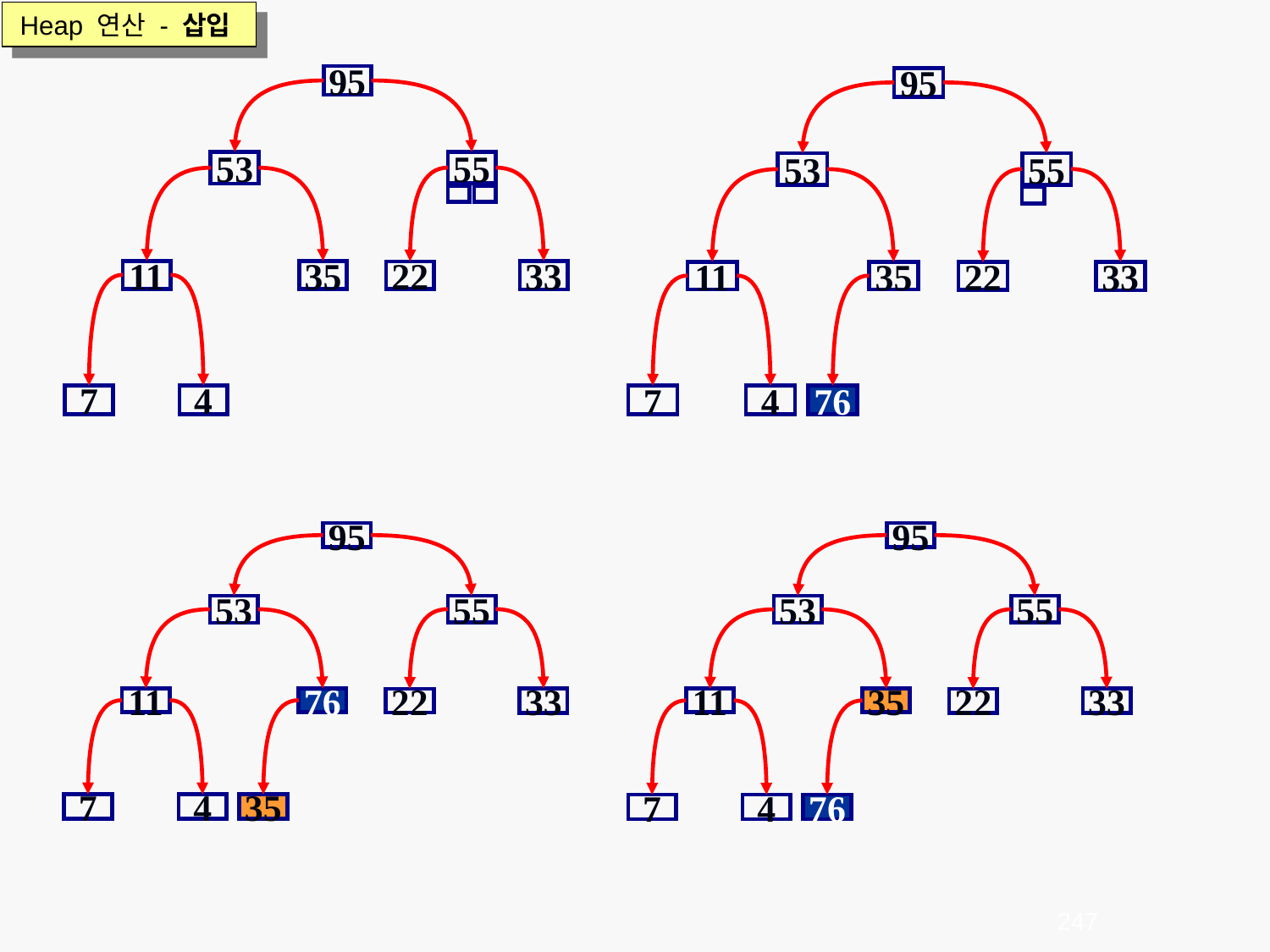

Heap 연산 - 삽입
95
53
55

11
35
33
22
7
4
95
53
55

11
35
33
22
7
4
76
95
53
55
11
76
33
22
7
4
35
95
53
55
11
35
33
22
7
4
76
247